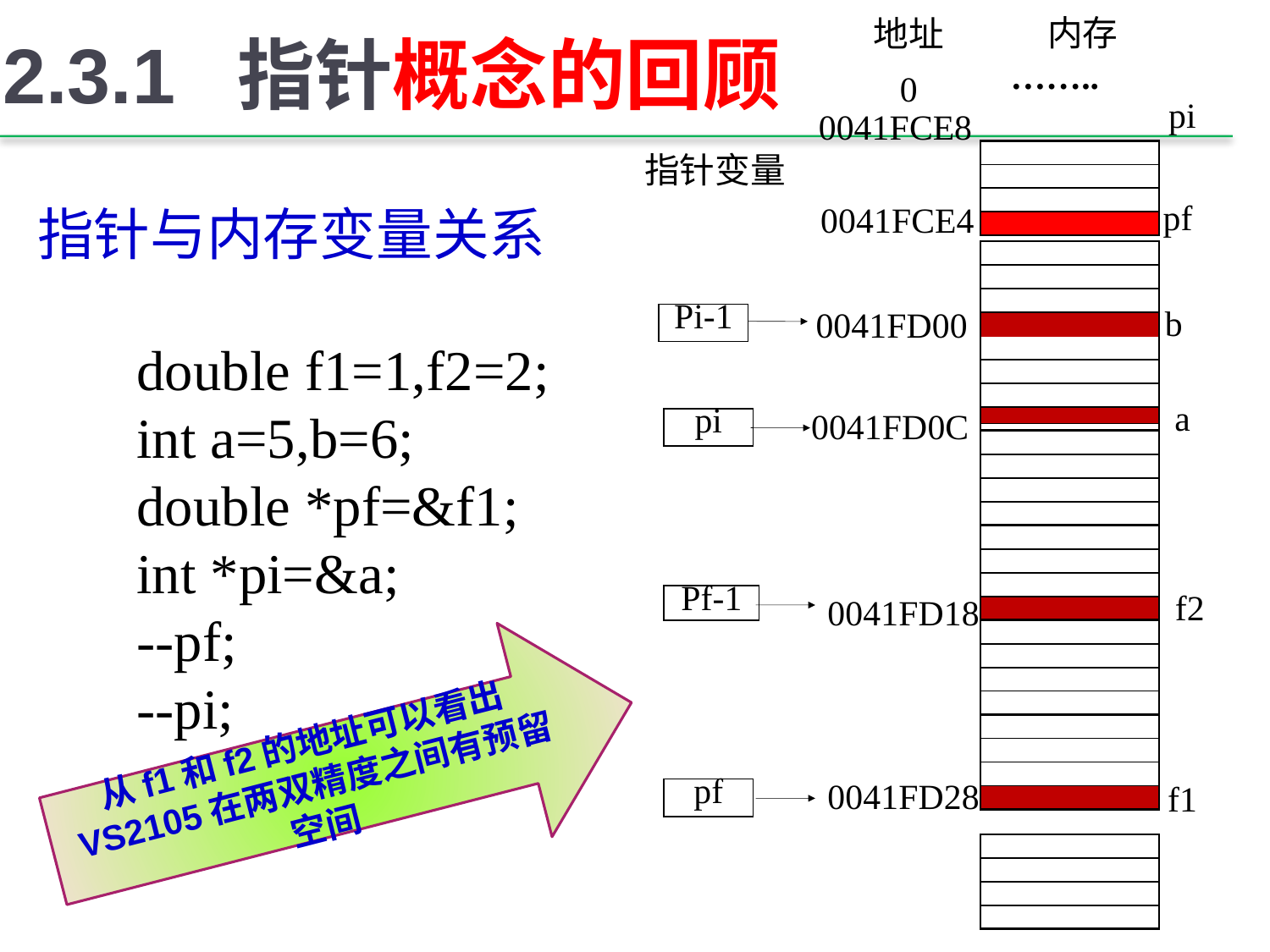

# 2.3.1  指针概念的回顾
内存
地址
……..
0
pi
0041FCE8

指针变量
指针与内存变量关系

       double f1=1,f2=2;
       int a=5,b=6;
       double *pf=&f1;
       int *pi=&a;
       --pf;
       --pi;

pf
0041FCE4

Pi-1
b
0041FD00

a
pi
0041FD0C

Pf-1
f2
0041FD18

从f1和f2的地址可以看出VS2105在两双精度之间有预留空间

pf
0041FD28
f1